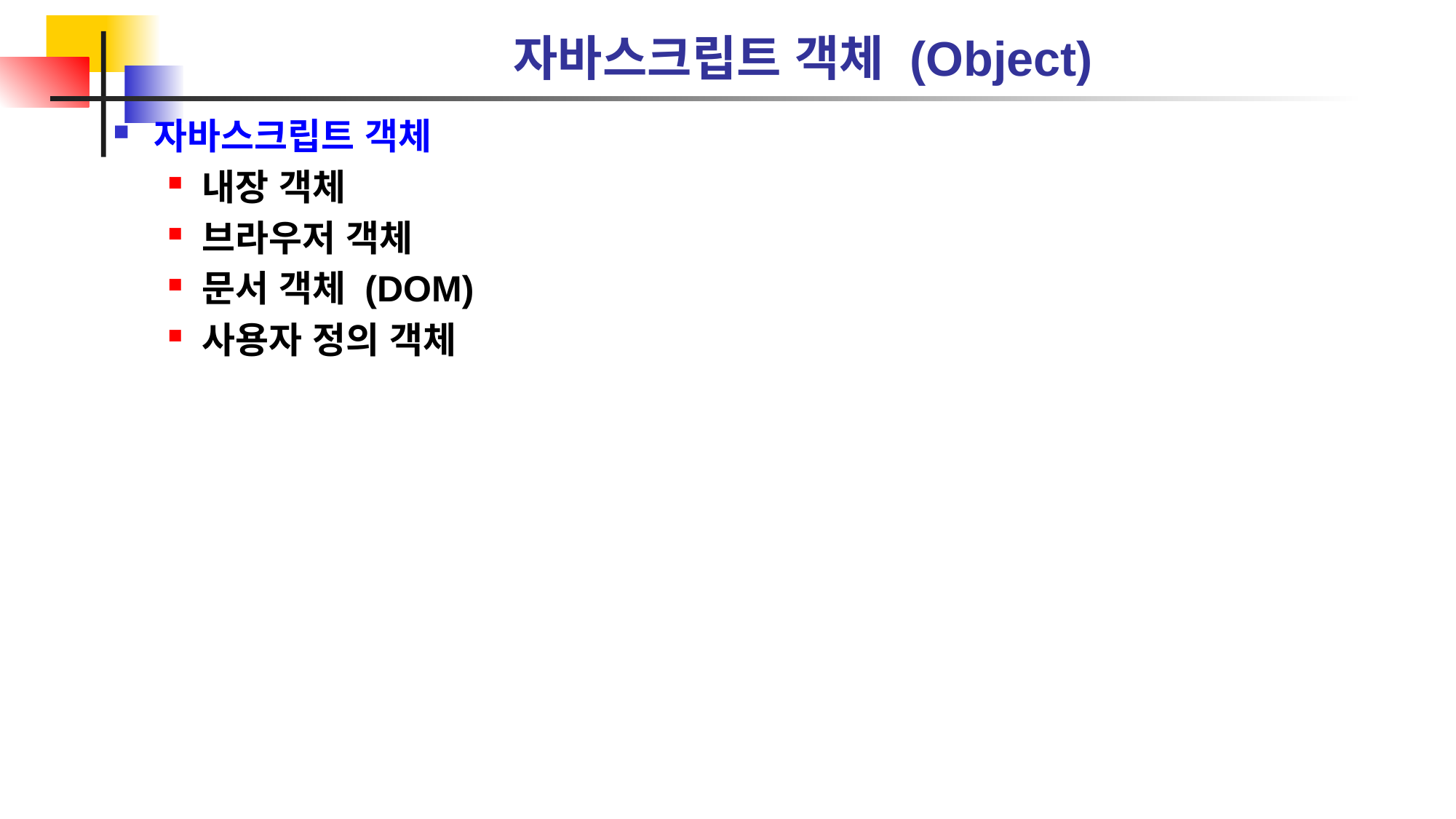

# 자바스크립트 객체 (Object)
자바스크립트 객체
내장 객체
브라우저 객체
문서 객체 (DOM)
사용자 정의 객체